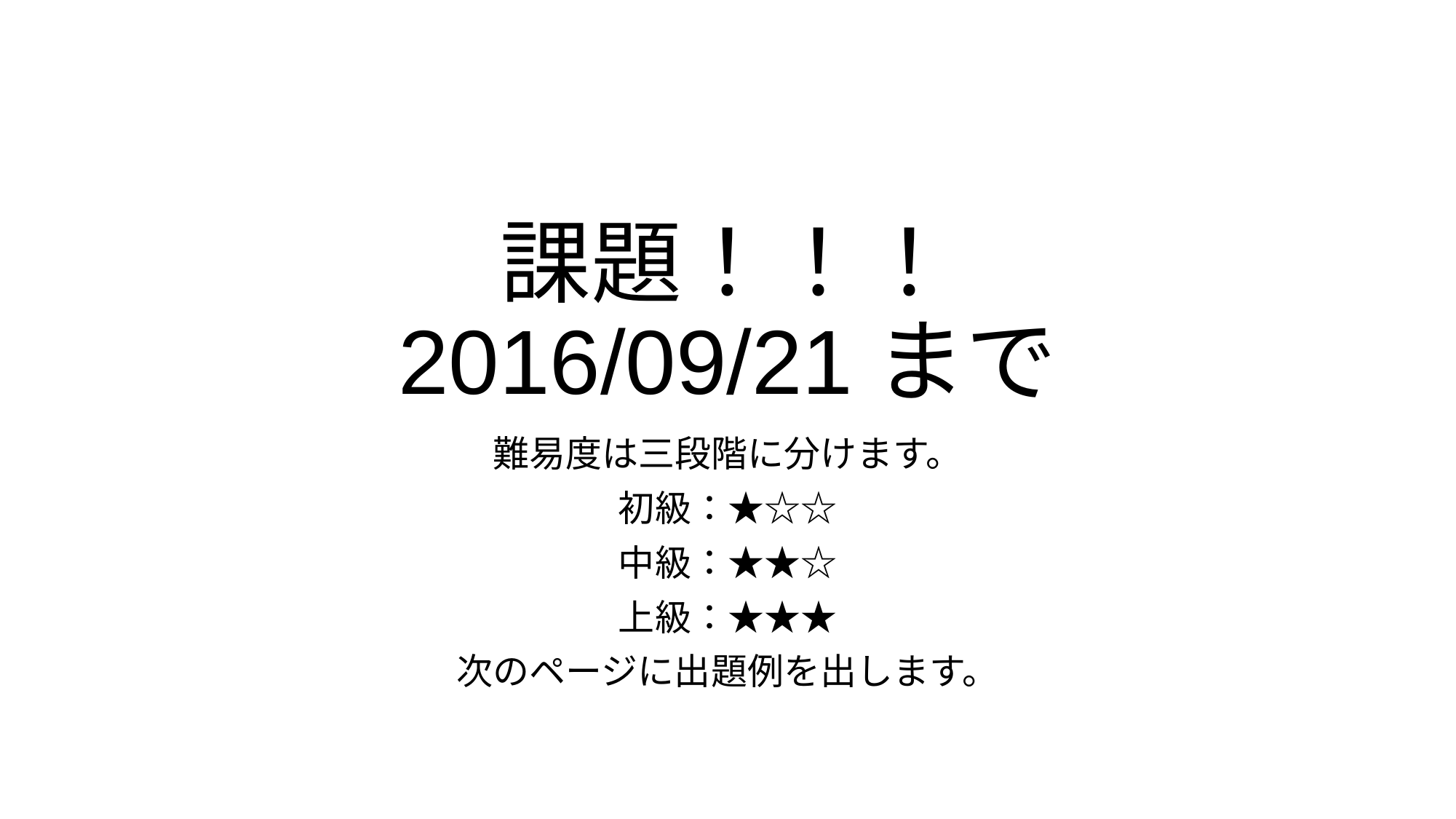

# 課題！！！ 2016/09/21まで
難易度は三段階に分けます。
初級：★☆☆
中級：★★☆
上級：★★★
次のページに出題例を出します。